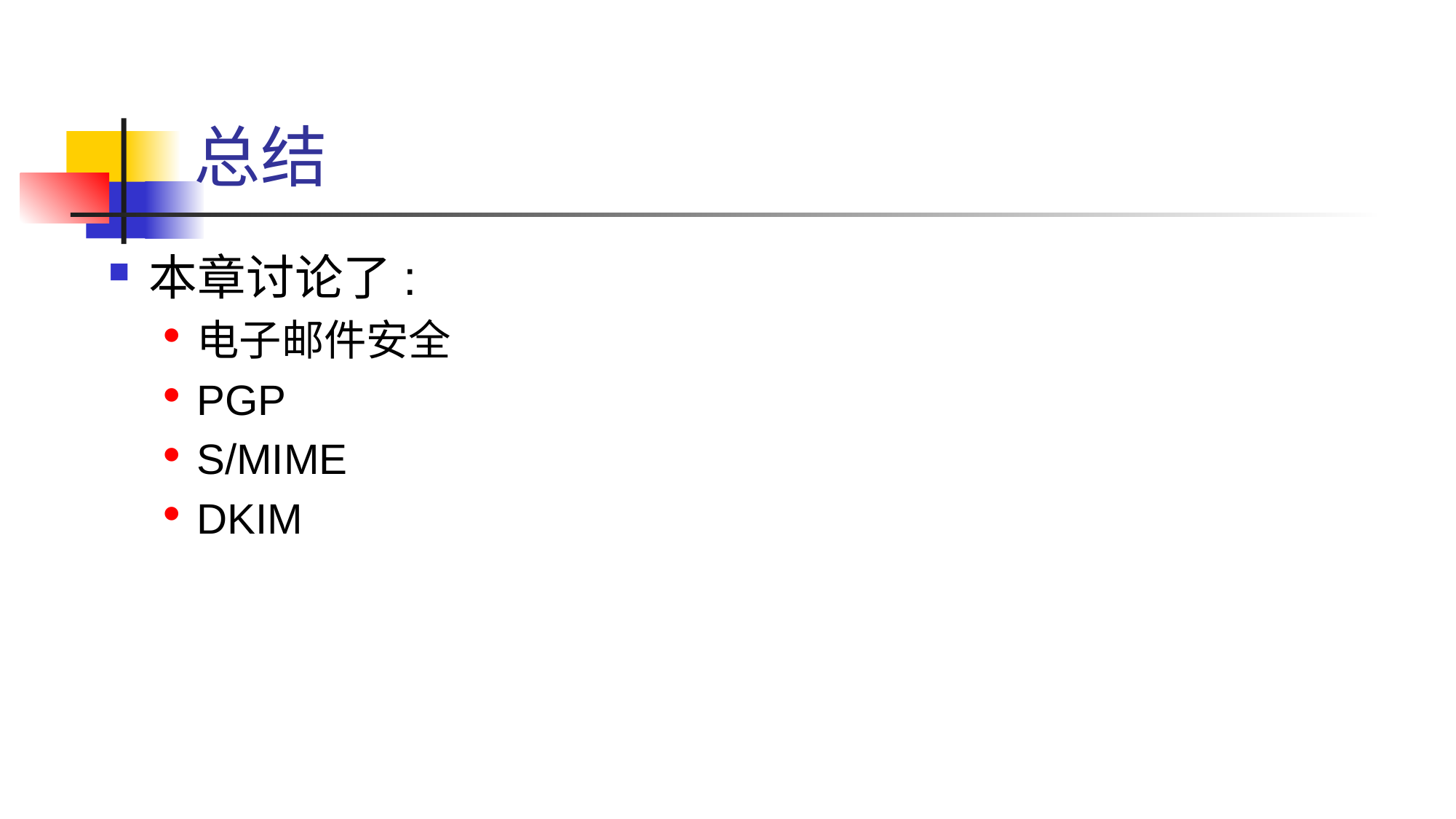

# 总结
本章讨论了:
电子邮件安全
PGP
S/MIME
DKIM